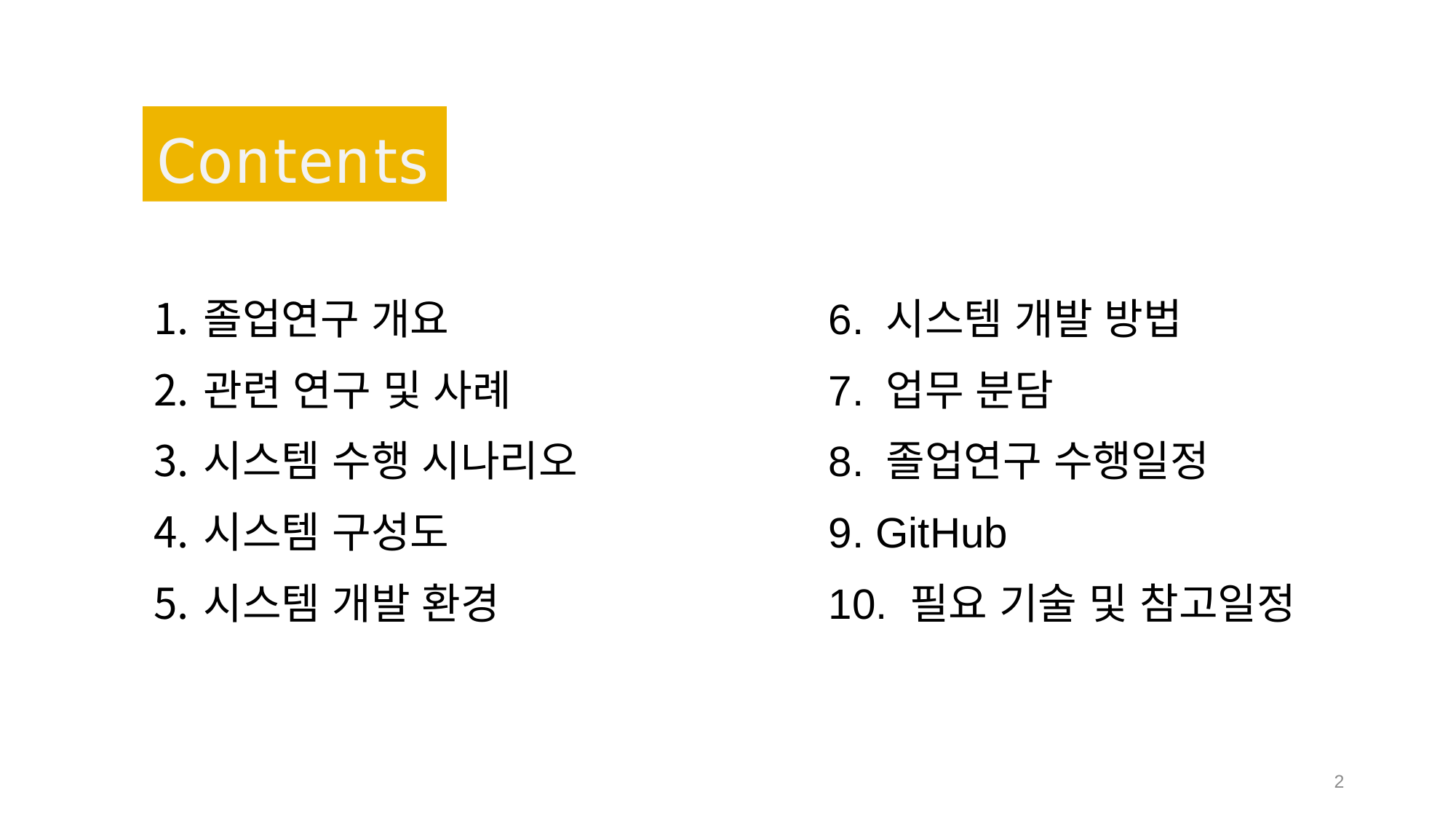

Contents
졸업연구 개요
관련 연구 및 사례
시스템 수행 시나리오
시스템 구성도
시스템 개발 환경
6. 시스템 개발 방법
7. 업무 분담
8. 졸업연구 수행일정
9. GitHub
10. 필요 기술 및 참고일정
2